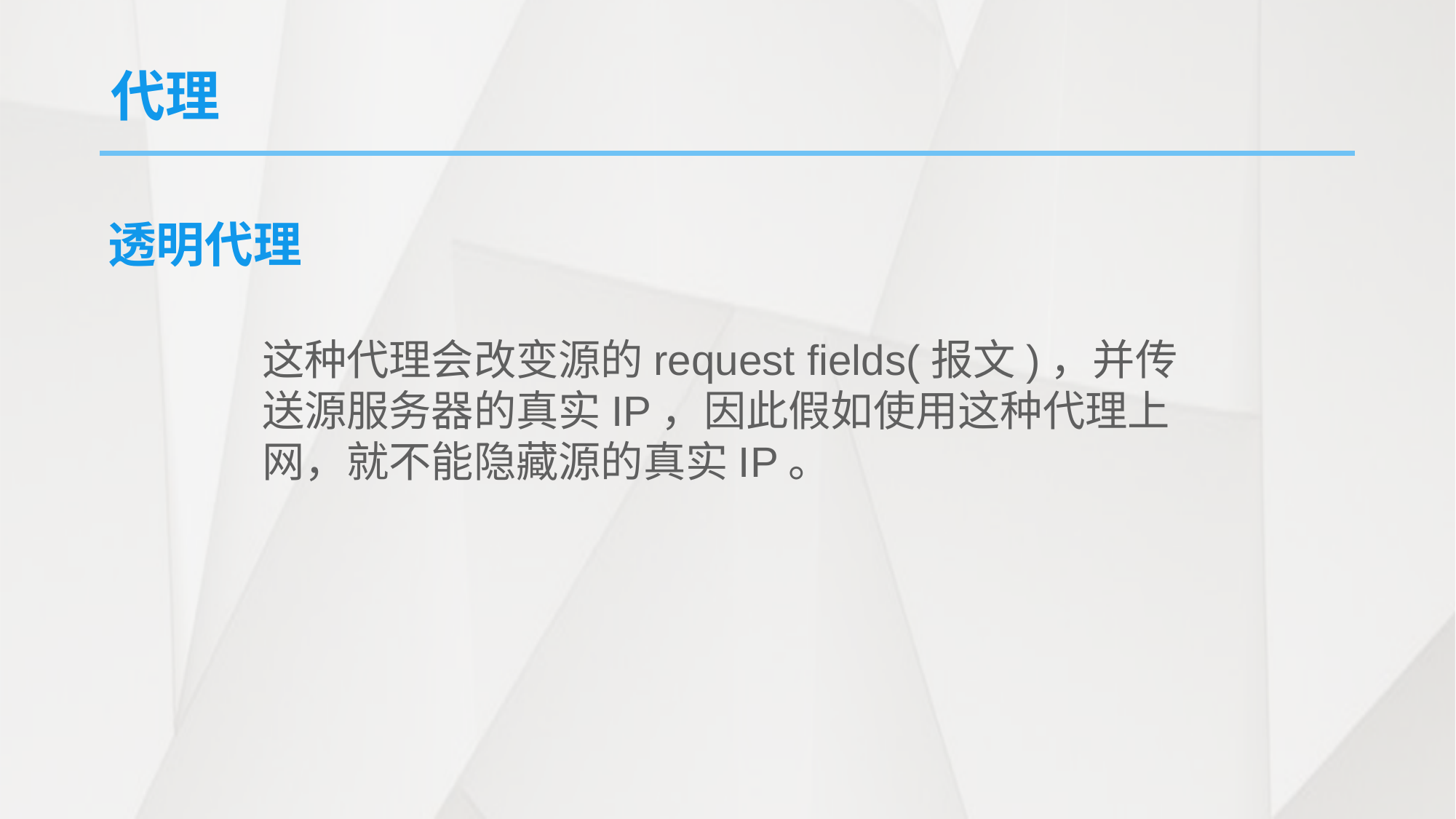

代理
透明代理
这种代理会改变源的request fields(报文)，并传送源服务器的真实IP，因此假如使用这种代理上网，就不能隐藏源的真实IP。